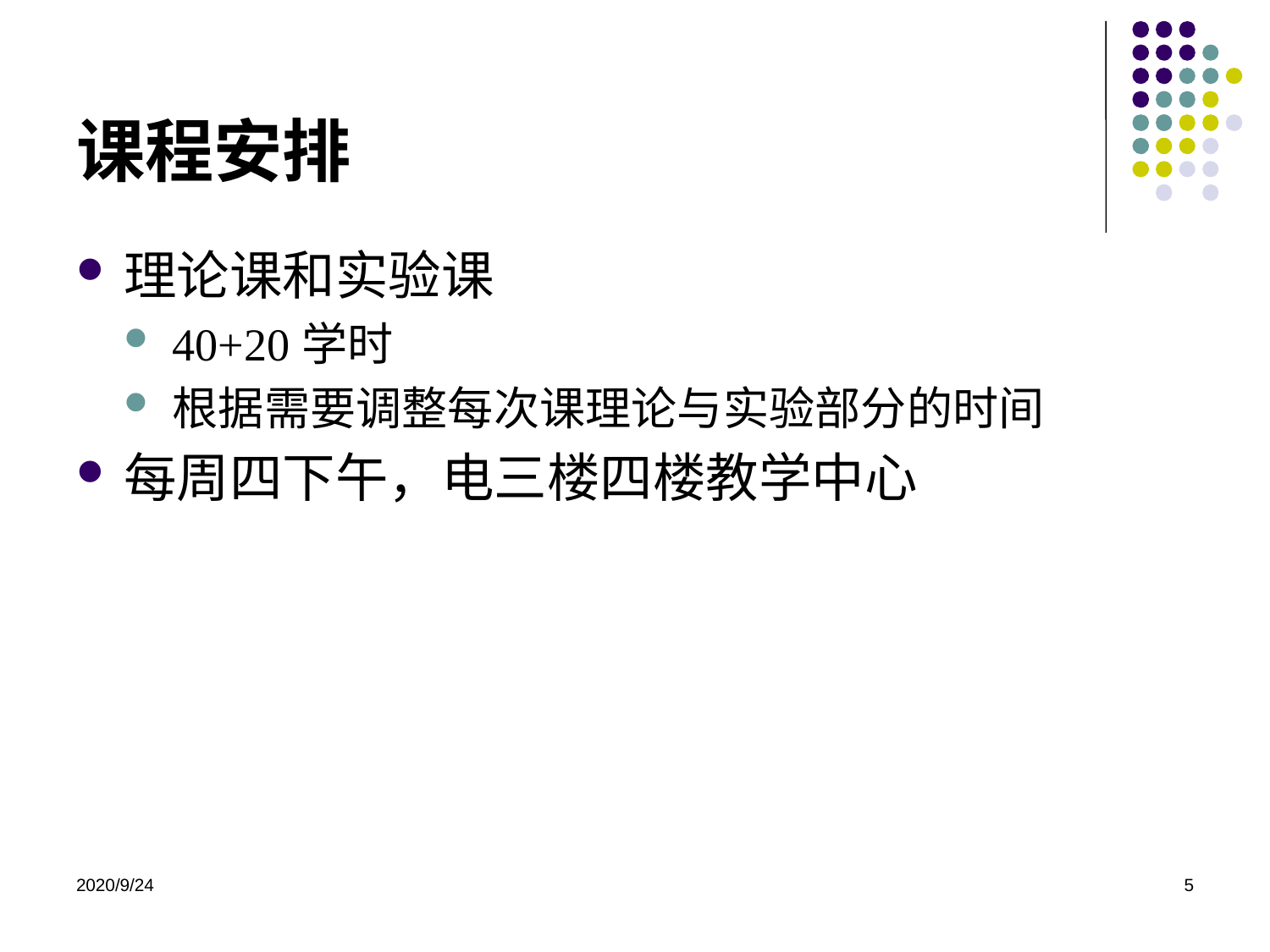

# 课程安排
理论课和实验课
40+20学时
根据需要调整每次课理论与实验部分的时间
每周四下午，电三楼四楼教学中心

2020/9/24
5